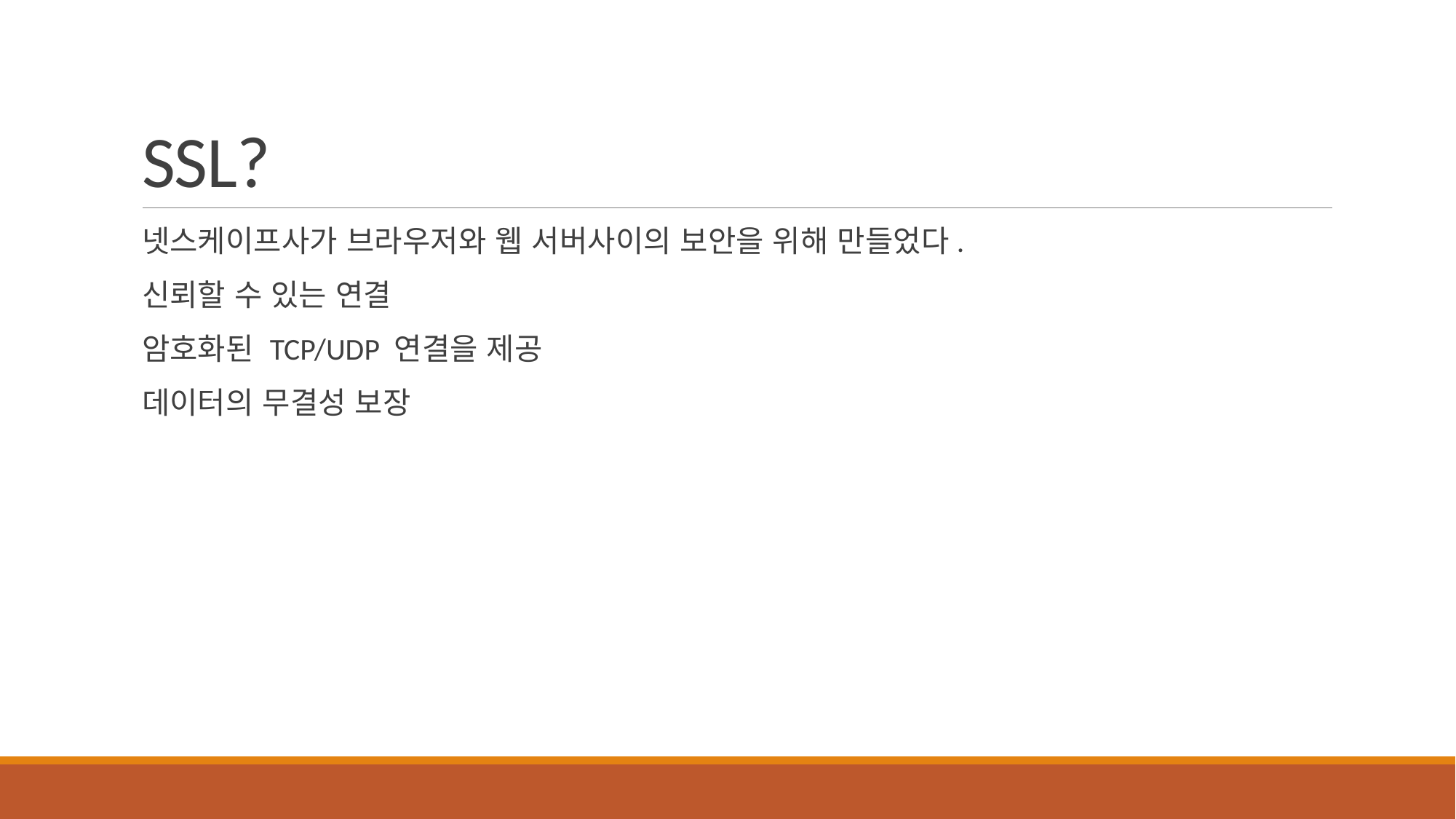

# SSL?
넷스케이프사가 브라우저와 웹 서버사이의 보안을 위해 만들었다.
신뢰할 수 있는 연결
암호화된 TCP/UDP 연결을 제공
데이터의 무결성 보장